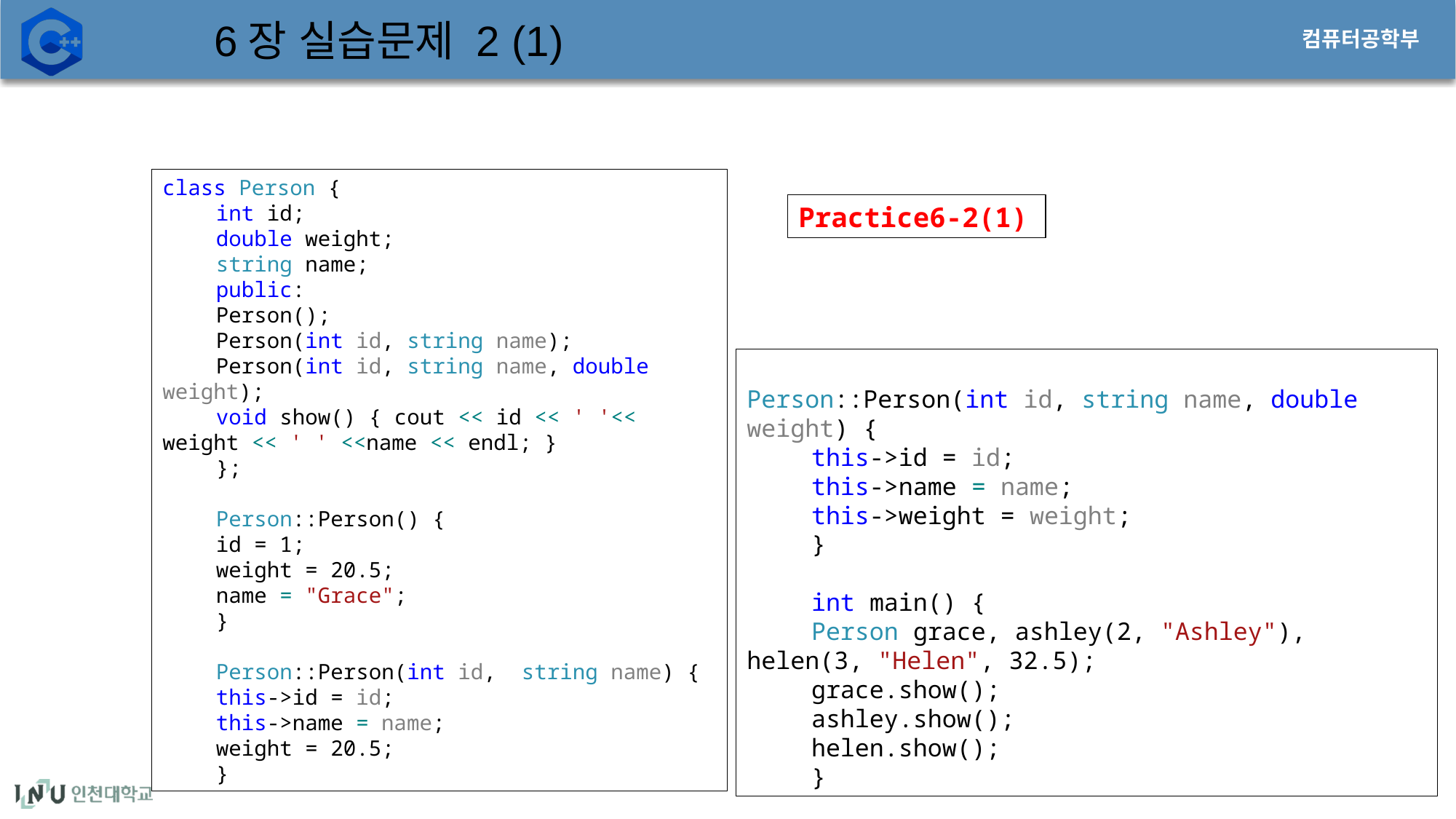

# 6장 실습문제 2 (1)
class Person {
int id;
double weight;
string name;
public:
Person();
Person(int id, string name);
Person(int id, string name, double weight);
void show() { cout << id << ' '<< weight << ' ' <<name << endl; }
};

Person::Person() {
id = 1;
weight = 20.5;
name = "Grace";
}

Person::Person(int id,  string name) {
this->id = id;
this->name = name;
weight = 20.5;
}
Practice6-2(1)

Person::Person(int id, string name, double weight) {
this->id = id;
this->name = name;
this->weight = weight;
}

int main() {
Person grace, ashley(2, "Ashley"), helen(3, "Helen", 32.5);
grace.show();
ashley.show();
helen.show();
}